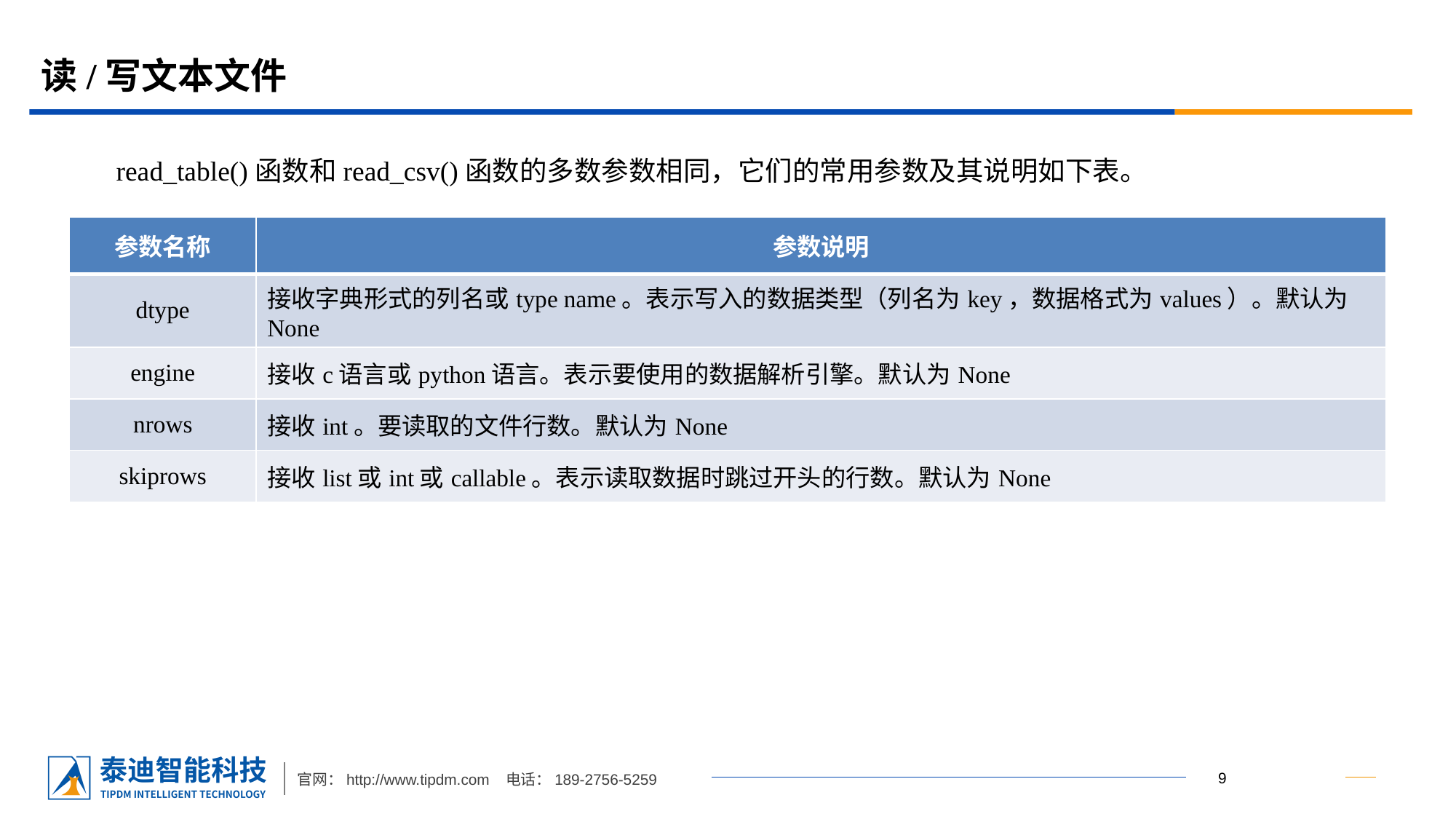

# 读/写文本文件
read_table()函数和read_csv()函数的多数参数相同，它们的常用参数及其说明如下表。

| 参数名称 | 参数说明 |
| --- | --- |
| dtype | 接收字典形式的列名或type name。表示写入的数据类型（列名为key，数据格式为values）。默认为None |
| engine | 接收c语言或python语言。表示要使用的数据解析引擎。默认为None |
| nrows | 接收int。要读取的文件行数。默认为None |
| skiprows | 接收list或int或callable。表示读取数据时跳过开头的行数。默认为None |